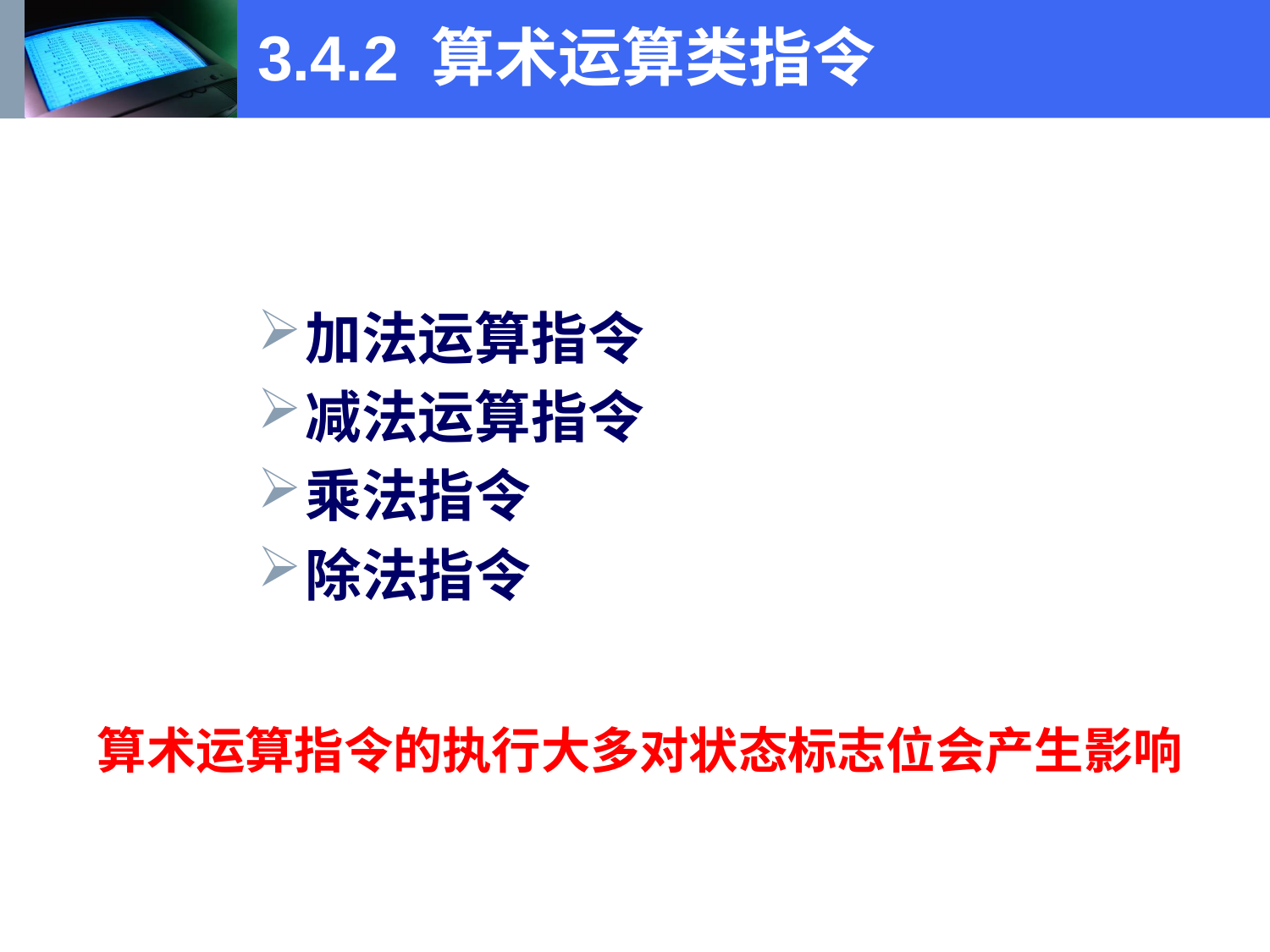

3.4.2 算术运算类指令
加法运算指令
减法运算指令
乘法指令
除法指令
算术运算指令的执行大多对状态标志位会产生影响